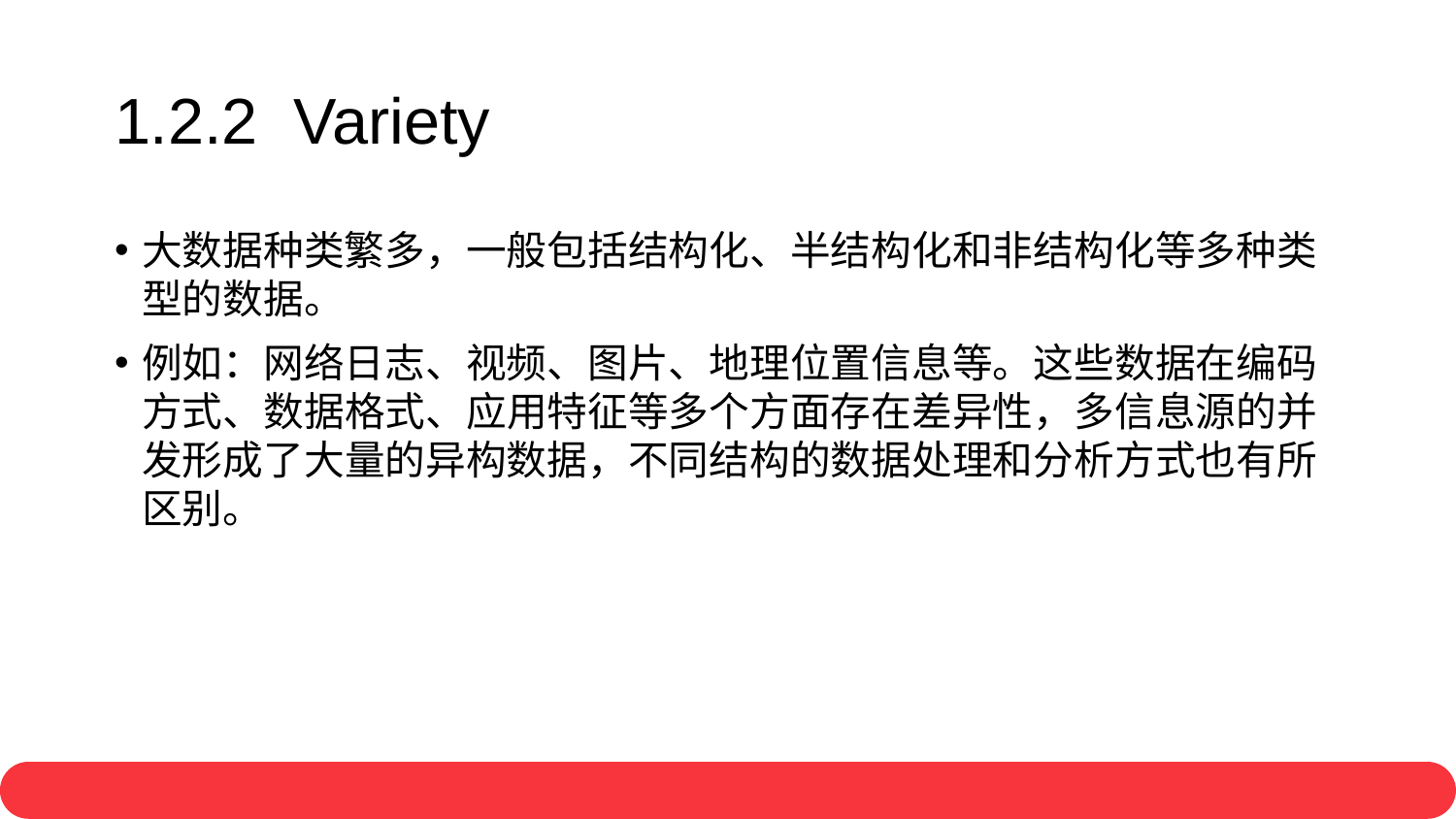

# 1.2.2  Variety
大数据种类繁多，一般包括结构化、半结构化和非结构化等多种类型的数据。
例如：网络日志、视频、图片、地理位置信息等。这些数据在编码方式、数据格式、应用特征等多个方面存在差异性，多信息源的并发形成了大量的异构数据，不同结构的数据处理和分析方式也有所区别。